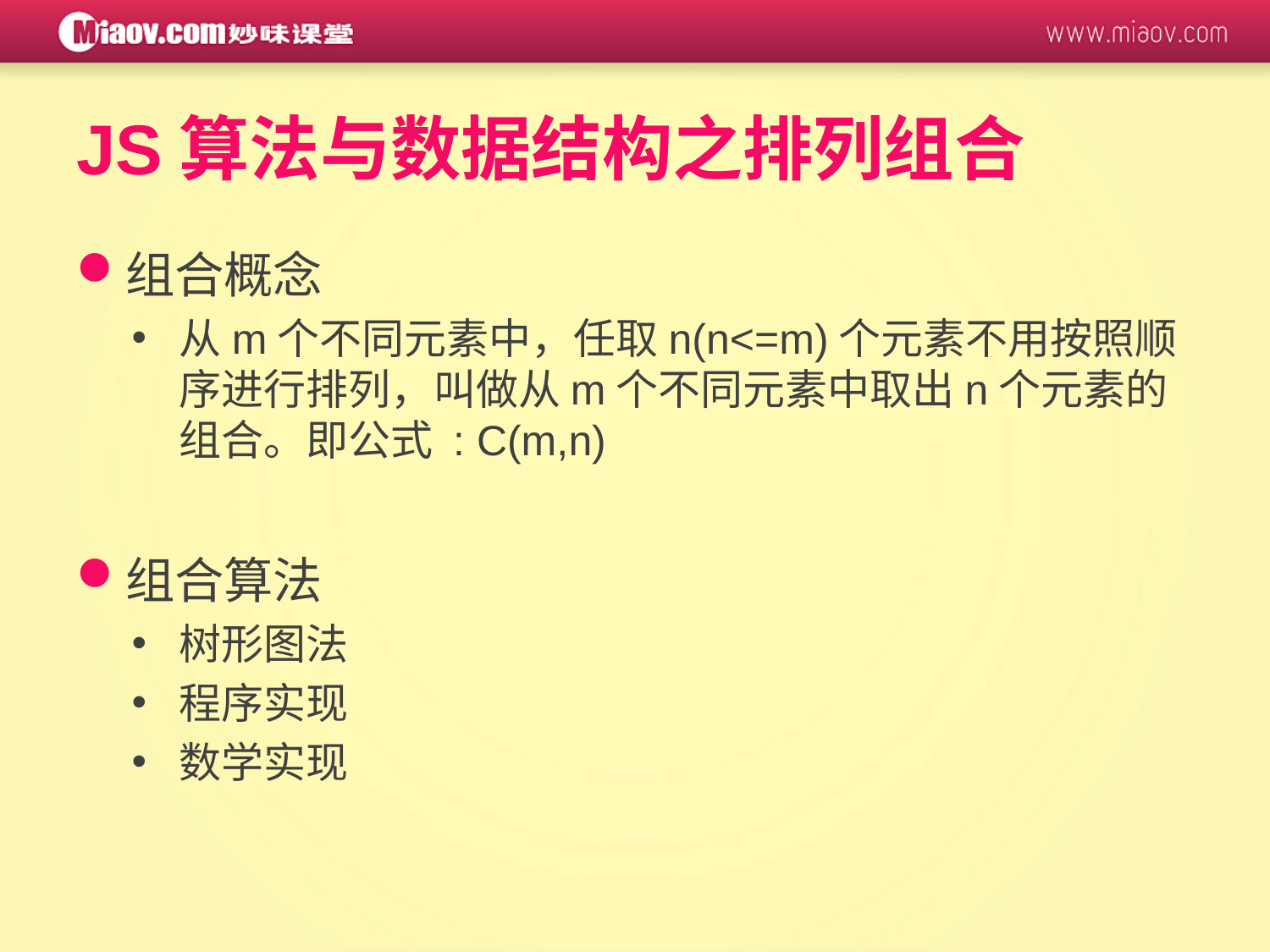

# JS算法与数据结构之排列组合
组合概念
从m个不同元素中，任取n(n<=m)个元素不用按照顺序进行排列，叫做从m个不同元素中取出n个元素的组合。即公式 : C(m,n)

组合算法
树形图法
程序实现
数学实现